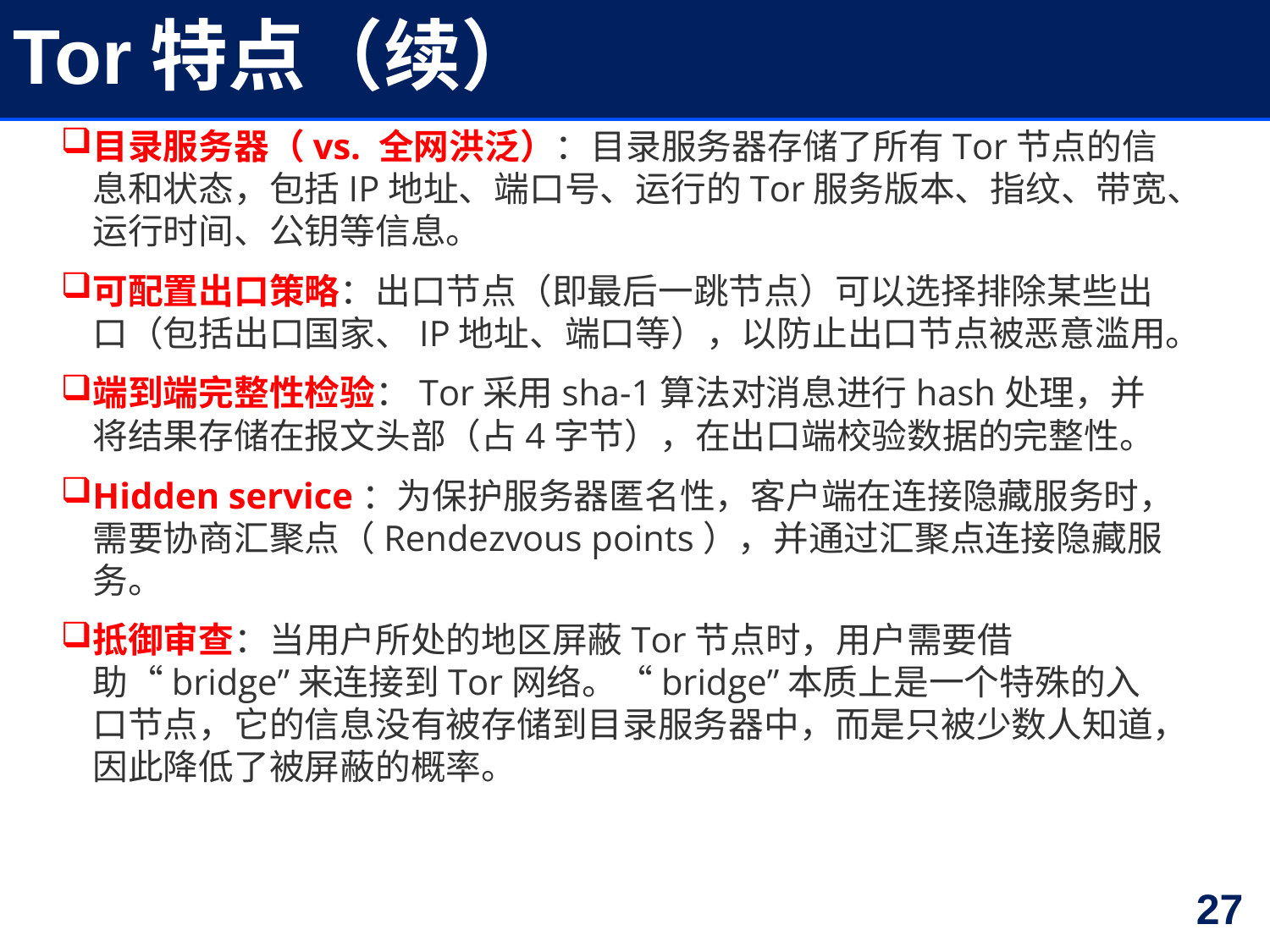

# Tor特点（续）
目录服务器（vs. 全网洪泛）：目录服务器存储了所有Tor节点的信息和状态，包括IP地址、端口号、运行的Tor服务版本、指纹、带宽、运行时间、公钥等信息。
可配置出口策略：出口节点（即最后一跳节点）可以选择排除某些出口（包括出口国家、IP地址、端口等），以防止出口节点被恶意滥用。
端到端完整性检验：Tor采用sha-1算法对消息进行hash处理，并将结果存储在报文头部（占4字节），在出口端校验数据的完整性。
Hidden service：为保护服务器匿名性，客户端在连接隐藏服务时，需要协商汇聚点（Rendezvous points），并通过汇聚点连接隐藏服务。
抵御审查：当用户所处的地区屏蔽Tor节点时，用户需要借助“bridge”来连接到Tor网络。“bridge”本质上是一个特殊的入口节点，它的信息没有被存储到目录服务器中，而是只被少数人知道，因此降低了被屏蔽的概率。
27